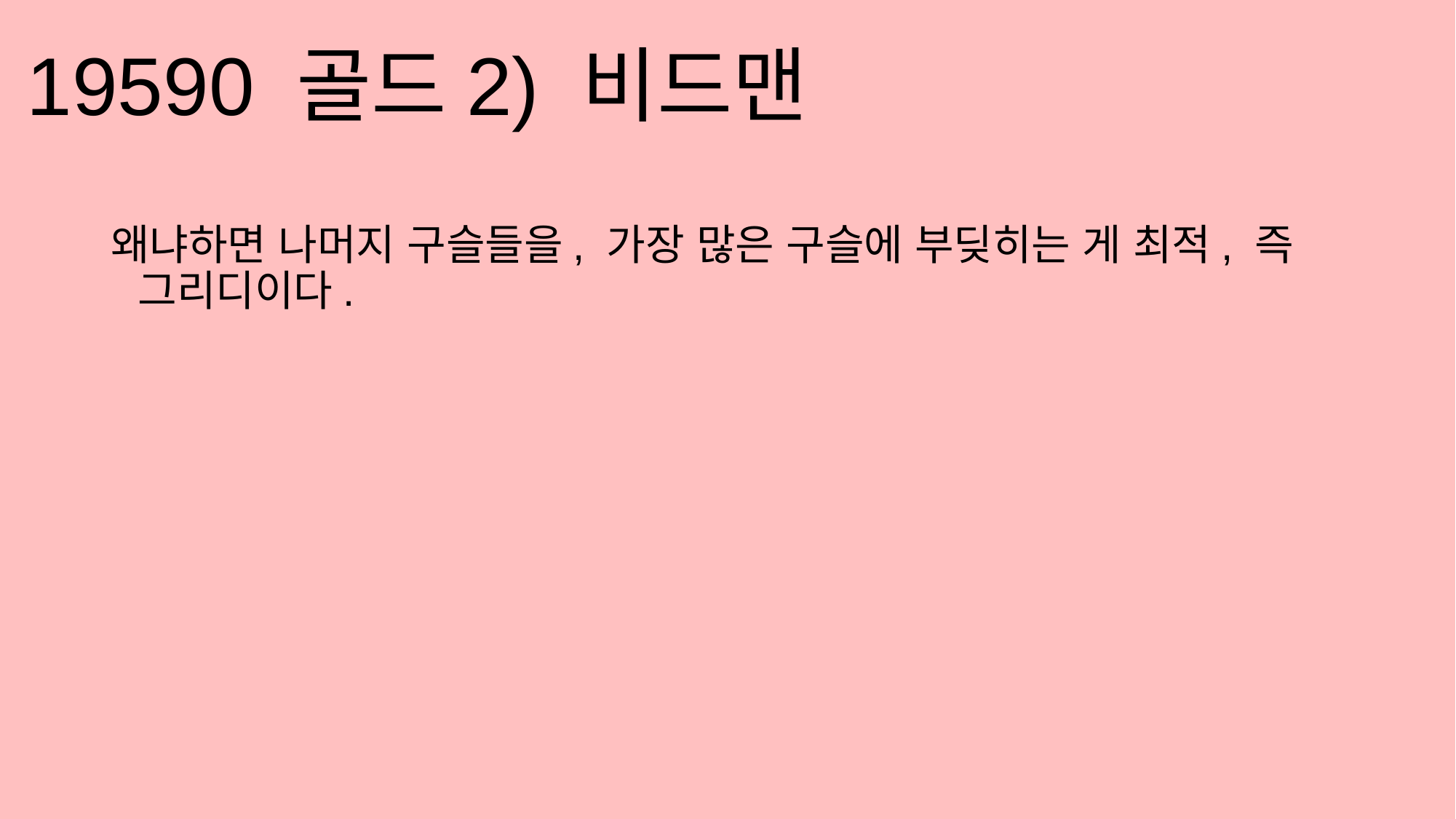

19590 골드2) 비드맨
왜냐하면 나머지 구슬들을, 가장 많은 구슬에 부딪히는 게 최적, 즉 그리디이다.